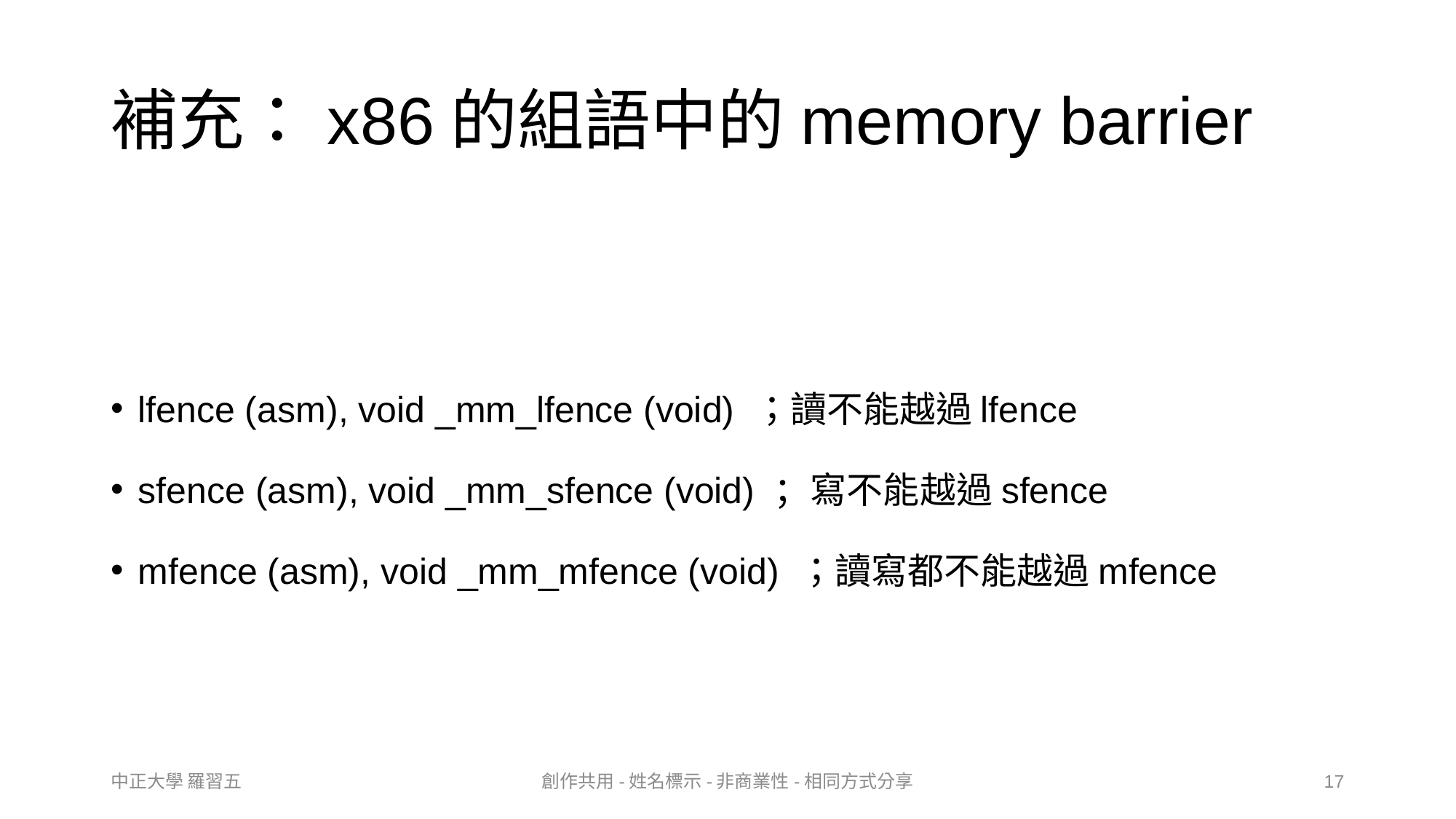

# 補充：x86的組語中的memory barrier
lfence (asm), void _mm_lfence (void) ；讀不能越過lfence
sfence (asm), void _mm_sfence (void) ；寫不能越過sfence
mfence (asm), void _mm_mfence (void) ；讀寫都不能越過mfence
中正大學 羅習五
創作共用-姓名標示-非商業性-相同方式分享
17